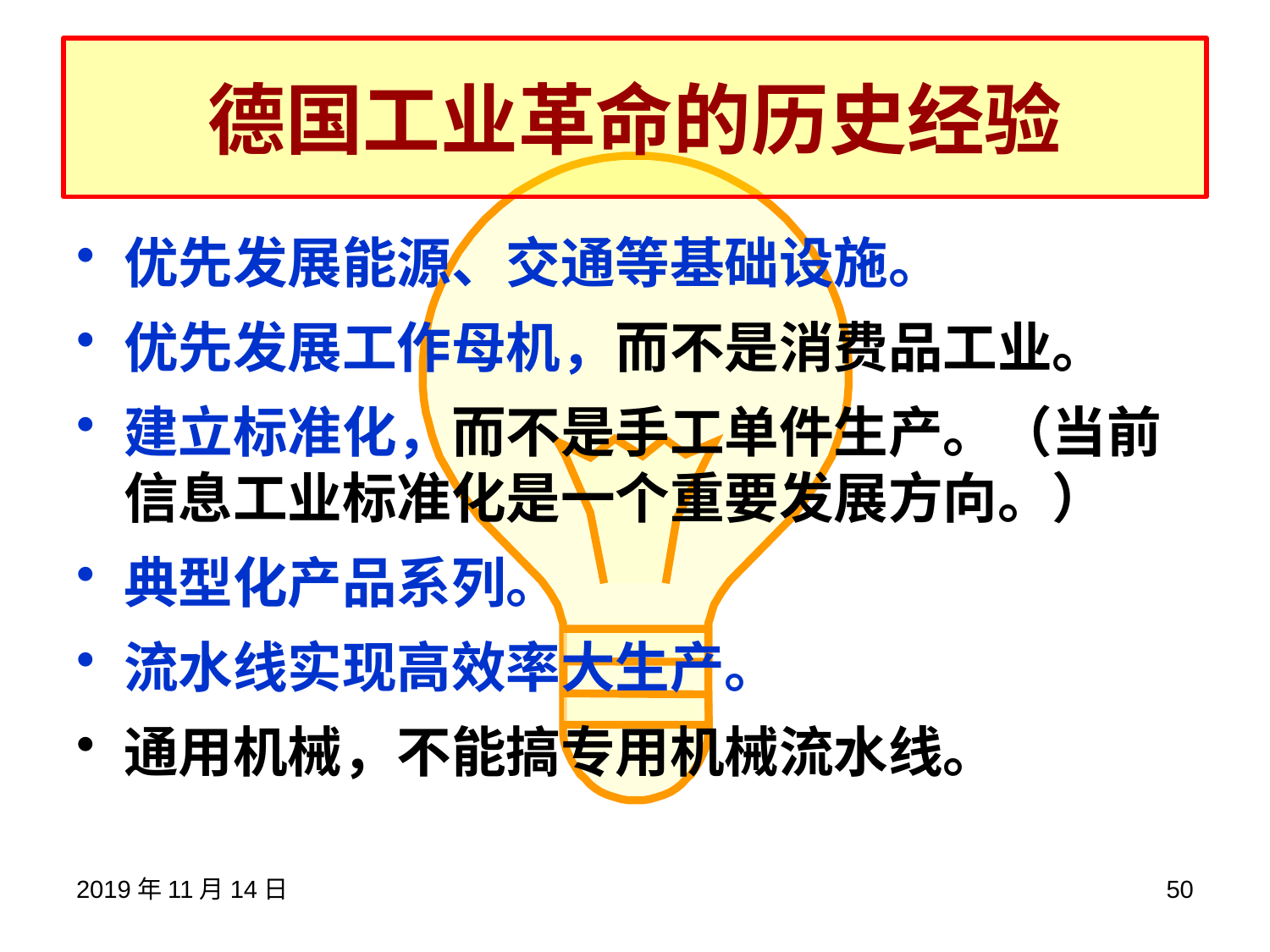

# 德国工业革命的历史经验

优先发展能源、交通等基础设施。
优先发展工作母机，而不是消费品工业。
建立标准化，而不是手工单件生产。（当前信息工业标准化是一个重要发展方向。）
典型化产品系列。
流水线实现高效率大生产。
通用机械，不能搞专用机械流水线。
2019年11月14日
50